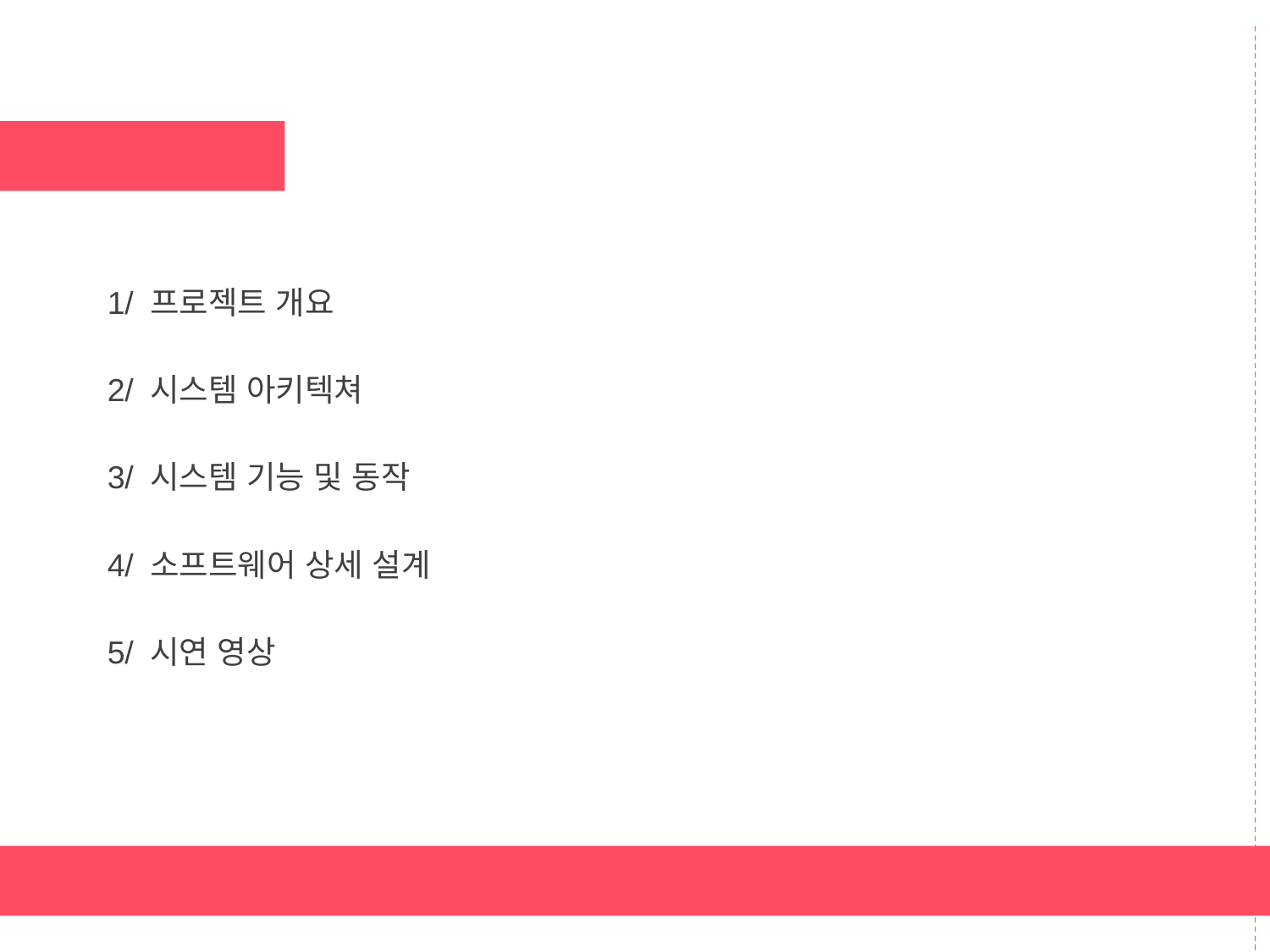

CONTENTS
1/ 프로젝트 개요
2/ 시스템 아키텍쳐
3/ 시스템 기능 및 동작
4/ 소프트웨어 상세 설계
5/ 시연 영상
COMP224